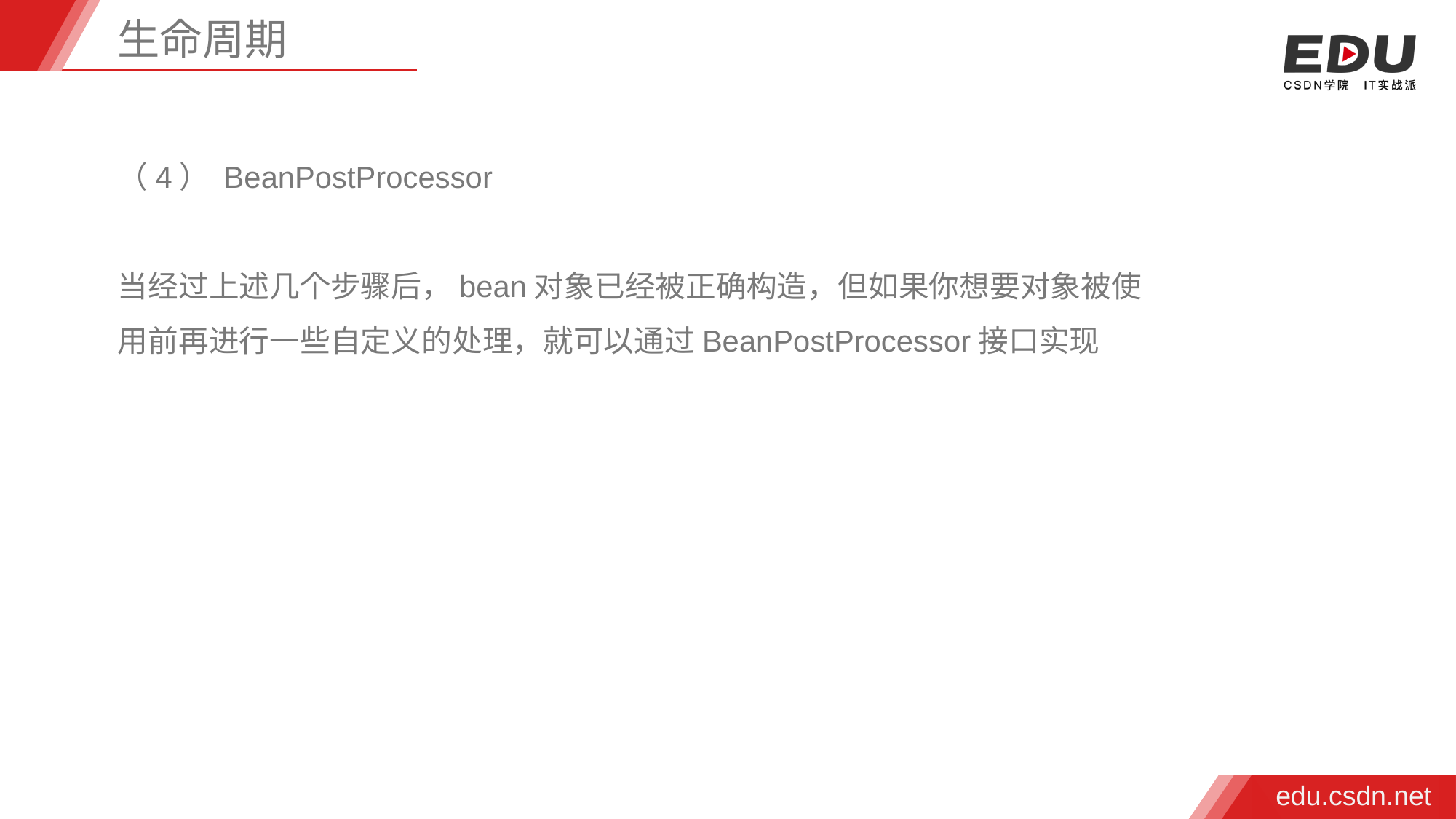

生命周期
（4） BeanPostProcessor

当经过上述几个步骤后，bean对象已经被正确构造，但如果你想要对象被使用前再进行一些自定义的处理，就可以通过BeanPostProcessor接口实现
edu.csdn.net